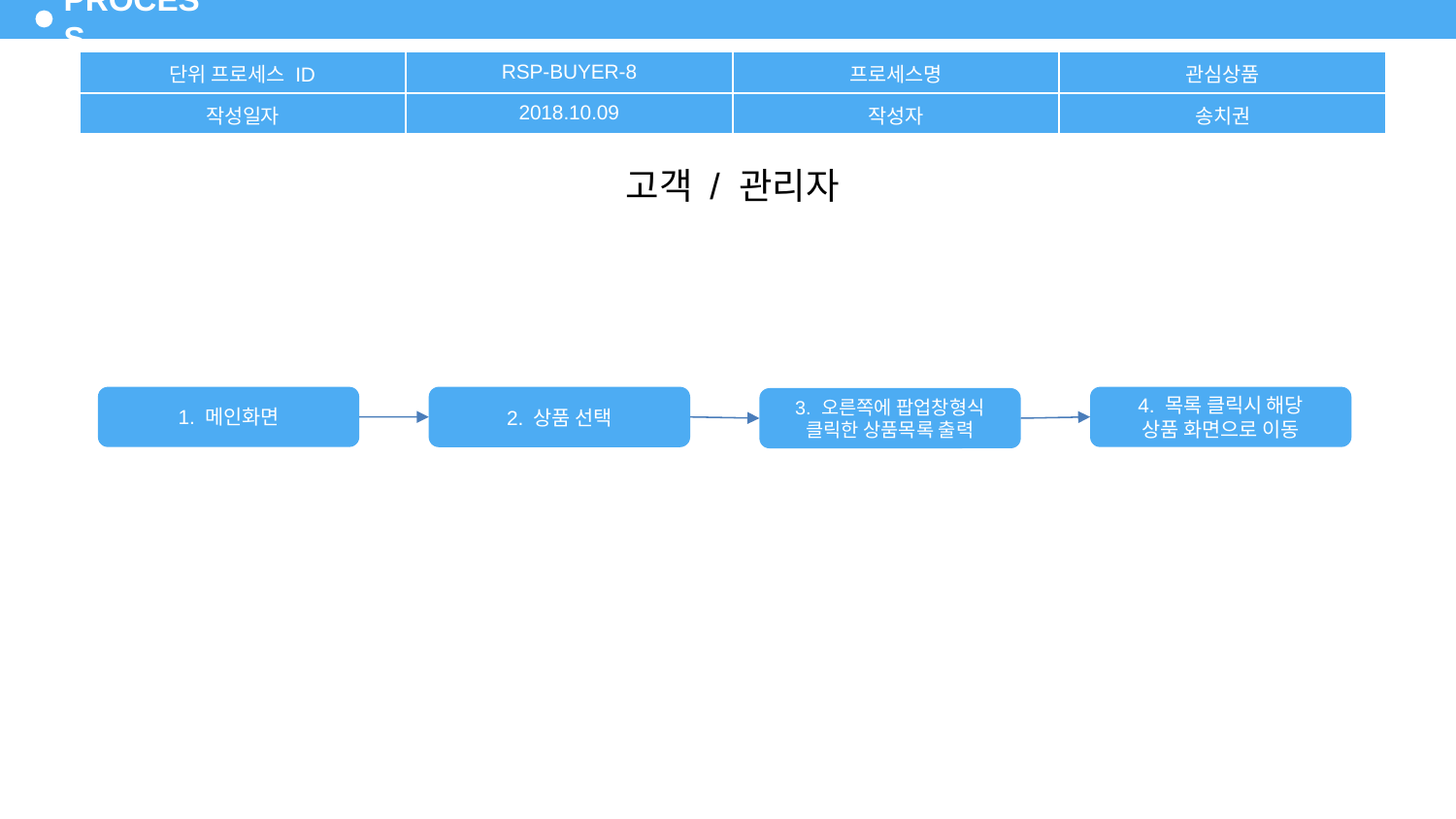

# PROCESS
| 단위 프로세스 ID | RSP-BUYER-8 | 프로세스명 | 관심상품 |
| --- | --- | --- | --- |
| 작성일자 | 2018.10.09 | 작성자 | 송치권 |
고객 / 관리자
1. 메인화면
2. 상품 선택
4. 목록 클릭시 해당
상품 화면으로 이동
3. 오른쪽에 팝업창형식 클릭한 상품목록 출력